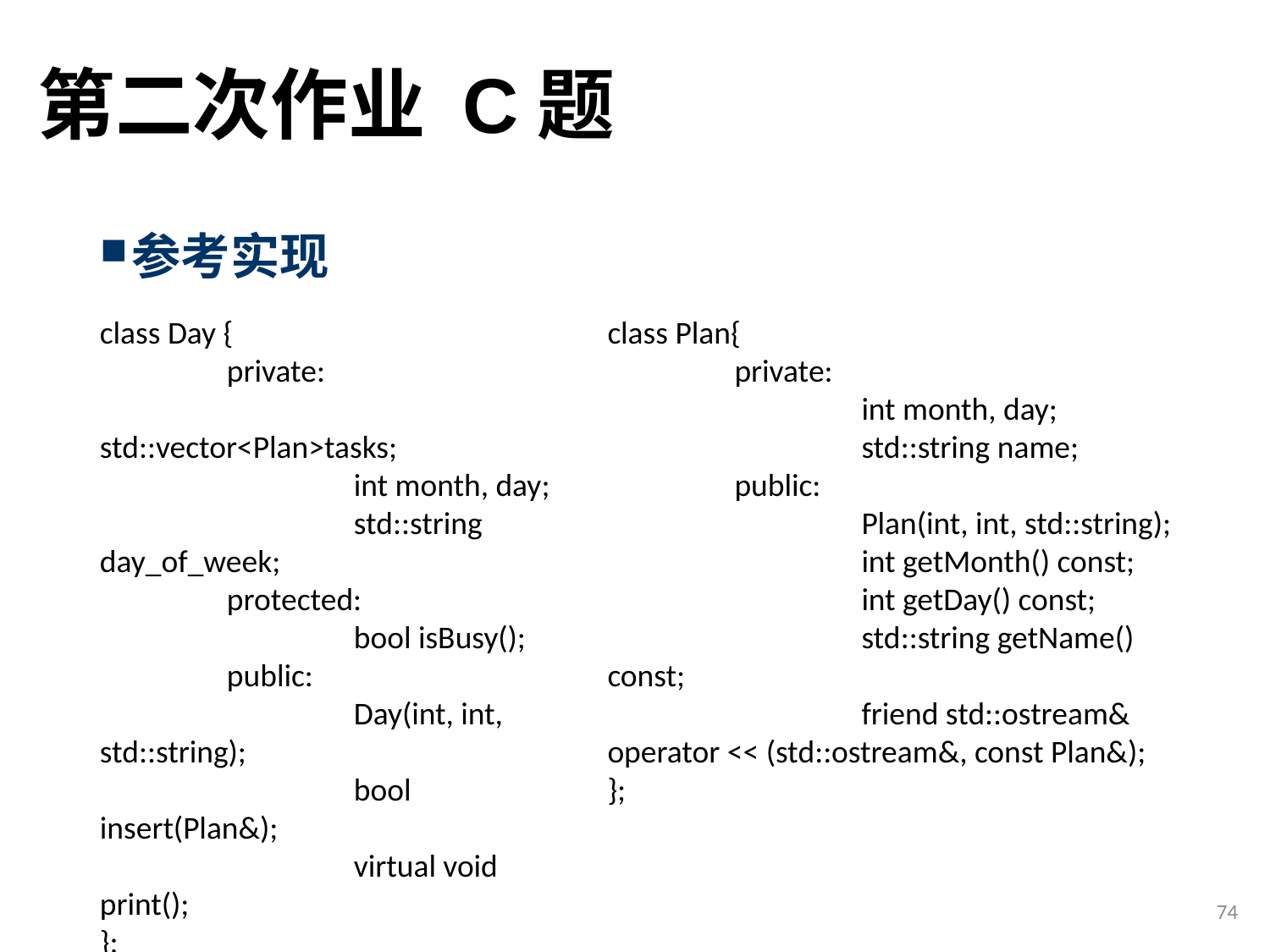

# 第二次作业 C题
参考实现
class Day {
	private:
		std::vector<Plan>tasks;
		int month, day;
		std::string day_of_week;
	protected:
		bool isBusy();
	public:
		Day(int, int, std::string);
		bool insert(Plan&);
		virtual void print();
};
class Plan{
	private:
		int month, day;
		std::string name;
	public:
		Plan(int, int, std::string);
		int getMonth() const;
		int getDay() const;
		std::string getName() const;
		friend std::ostream& operator << (std::ostream&, const Plan&);
};
74